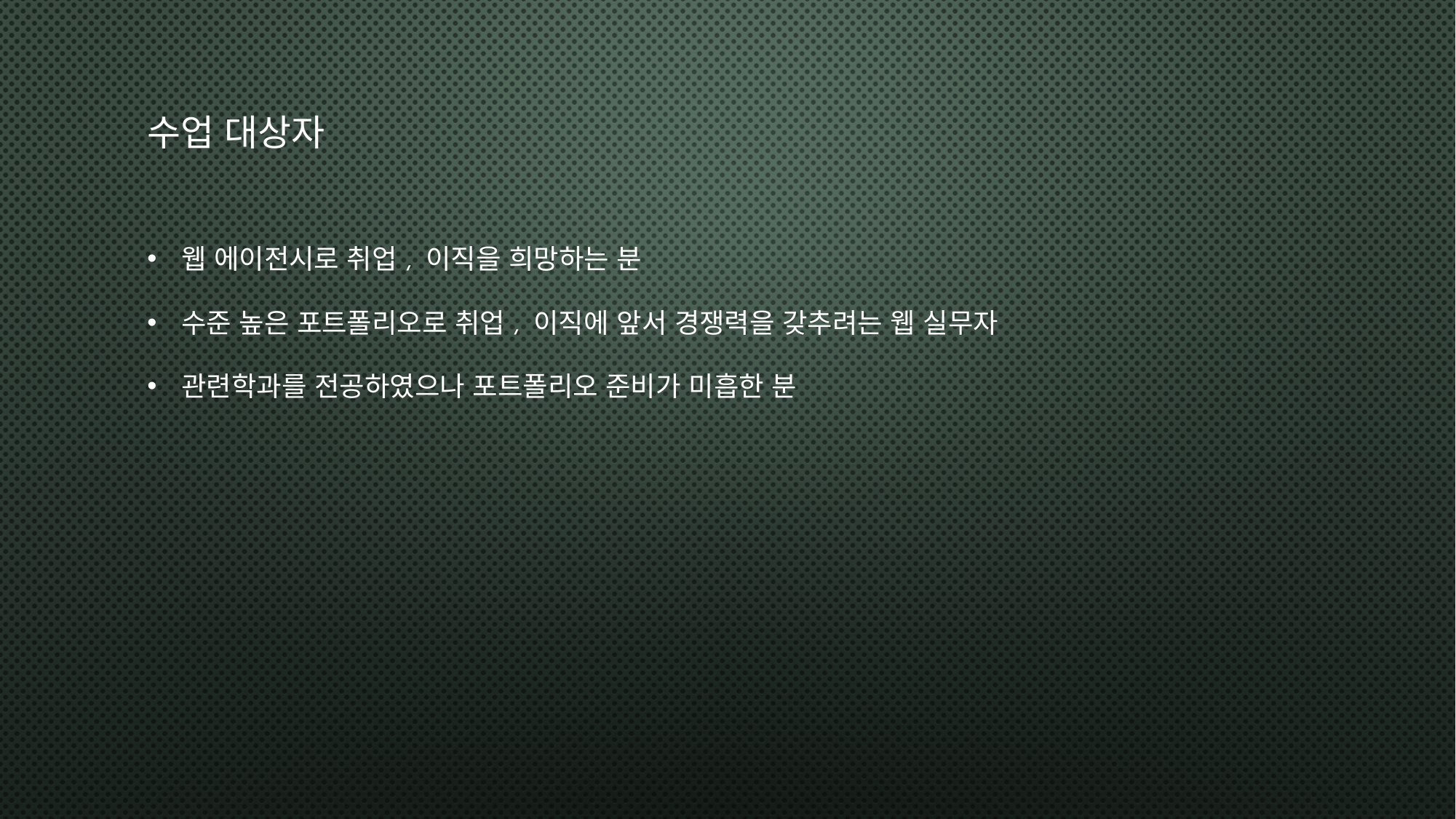

# 수업 대상자
웹 에이전시로 취업, 이직을 희망하는 분
수준 높은 포트폴리오로 취업, 이직에 앞서 경쟁력을 갖추려는 웹 실무자
관련학과를 전공하였으나 포트폴리오 준비가 미흡한 분